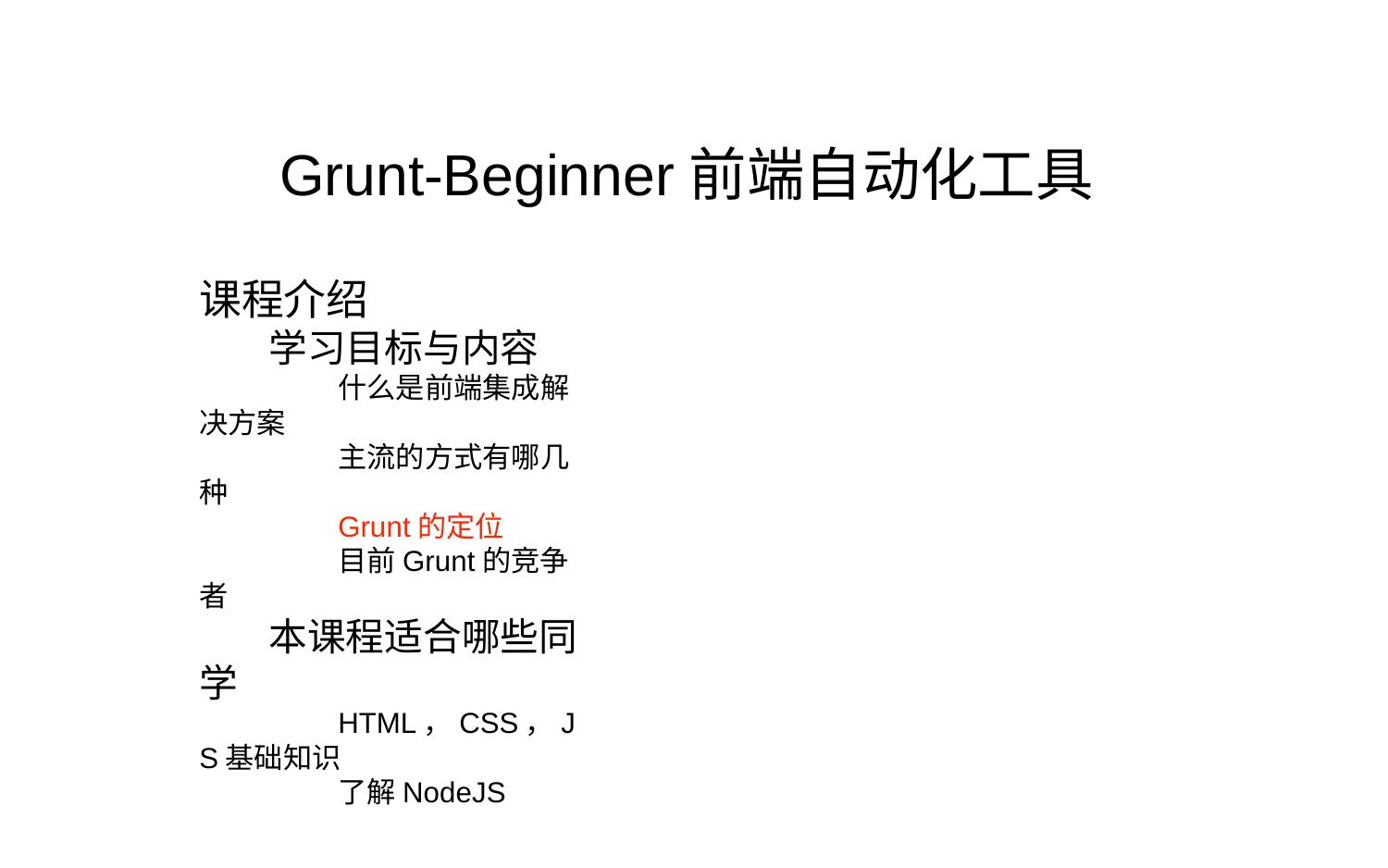

Grunt-Beginner前端自动化工具
课程介绍
学习目标与内容
什么是前端集成解决方案
主流的方式有哪几种
Grunt的定位
目前Grunt的竞争者
本课程适合哪些同学
HTML，CSS，JS基础知识
了解NodeJS